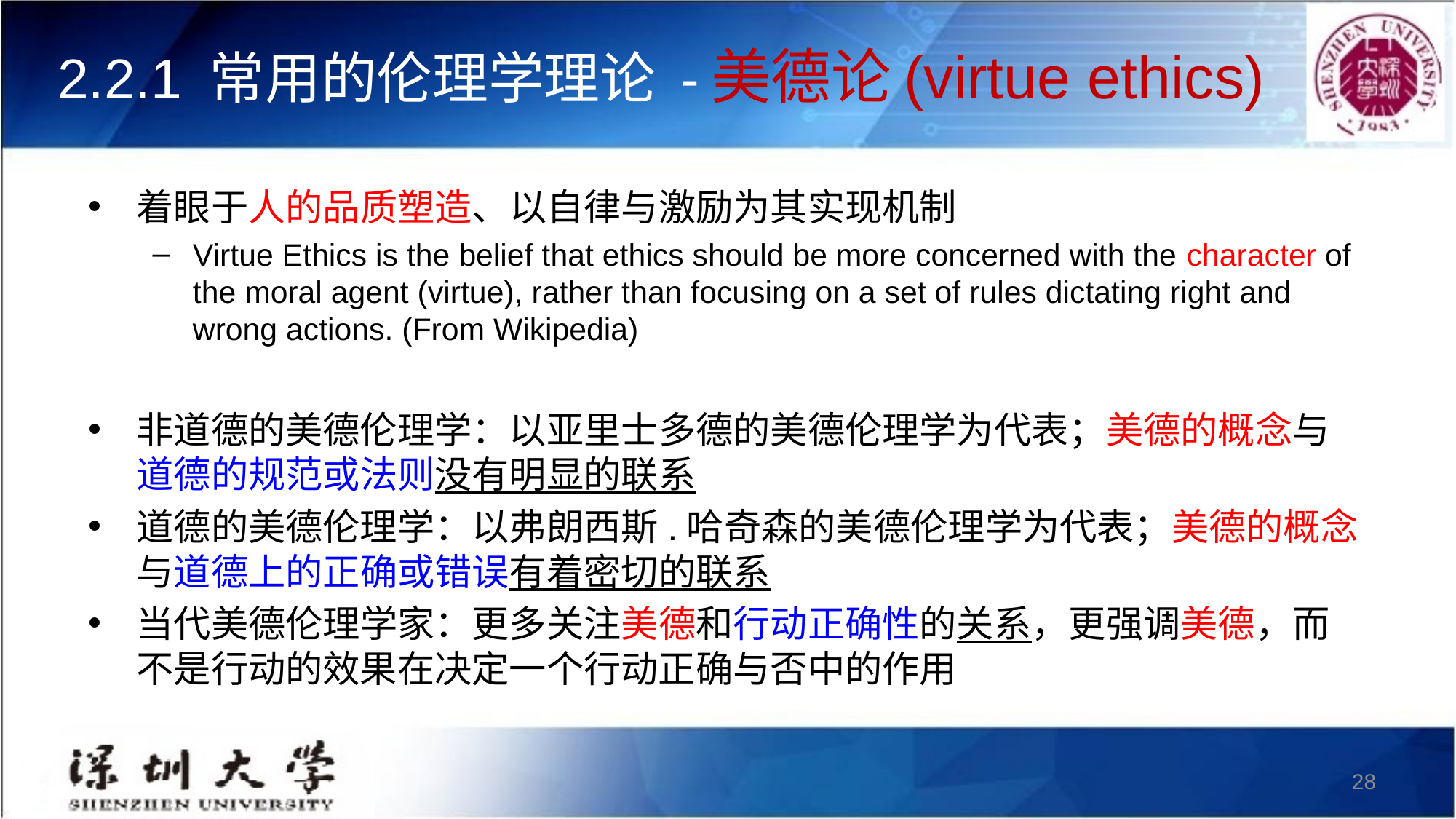

# 2.2.1 常用的伦理学理论 -美德论(virtue ethics)
着眼于人的品质塑造、以自律与激励为其实现机制
Virtue Ethics is the belief that ethics should be more concerned with the character of the moral agent (virtue), rather than focusing on a set of rules dictating right and wrong actions. (From Wikipedia)

非道德的美德伦理学：以亚里士多德的美德伦理学为代表；美德的概念与道德的规范或法则没有明显的联系
道德的美德伦理学：以弗朗西斯.哈奇森的美德伦理学为代表；美德的概念与道德上的正确或错误有着密切的联系
当代美德伦理学家：更多关注美德和行动正确性的关系，更强调美德，而不是行动的效果在决定一个行动正确与否中的作用
28